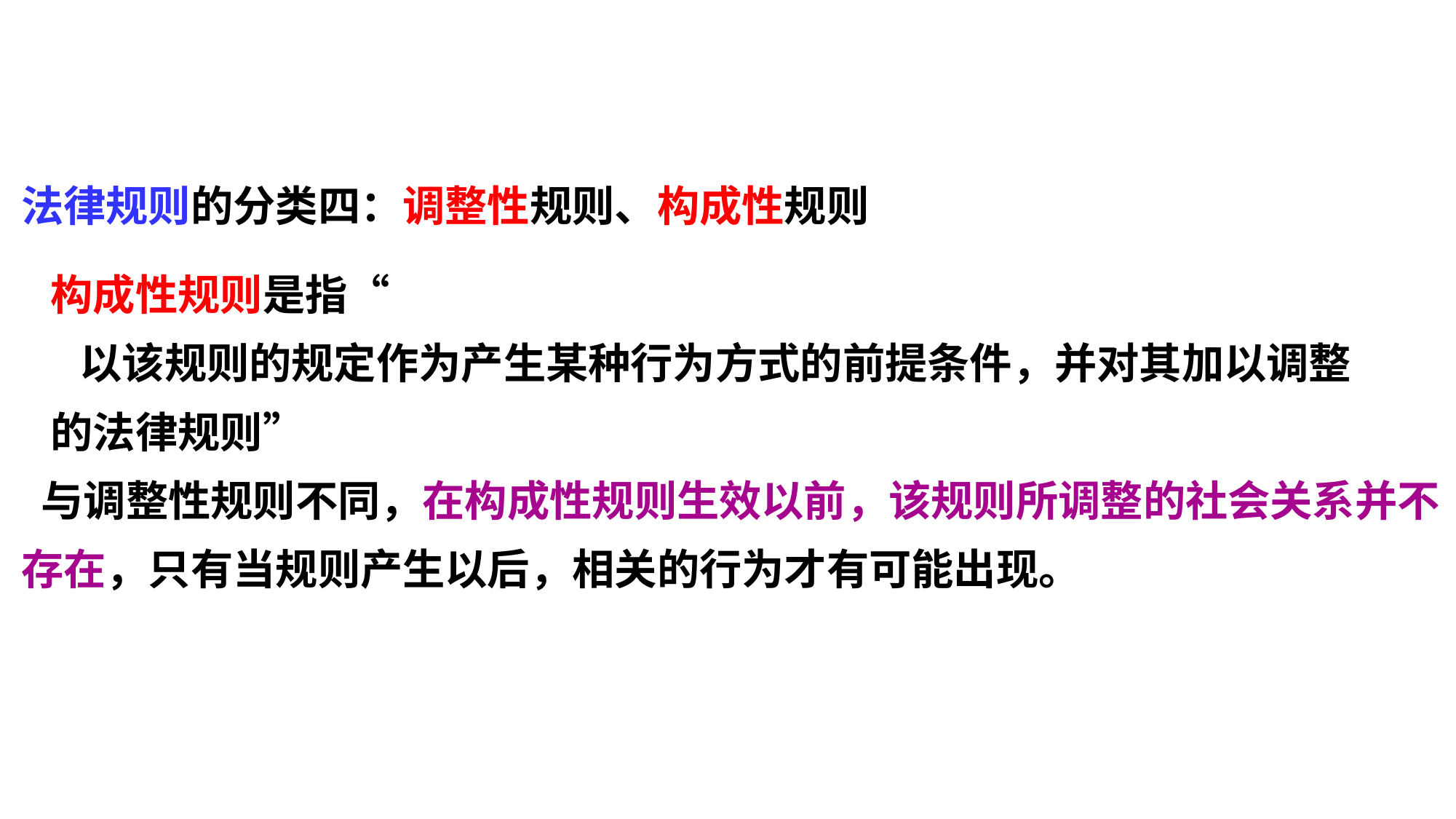

法律规则的分类四：调整性规则、构成性规则

  构成性规则是指“
     以该规则的规定作为产生某种行为方式的前提条件，并对其加以调整
  的法律规则”
 与调整性规则不同，在构成性规则生效以前，该规则所调整的社会关系并不存在，只有当规则产生以后，相关的行为才有可能出现。